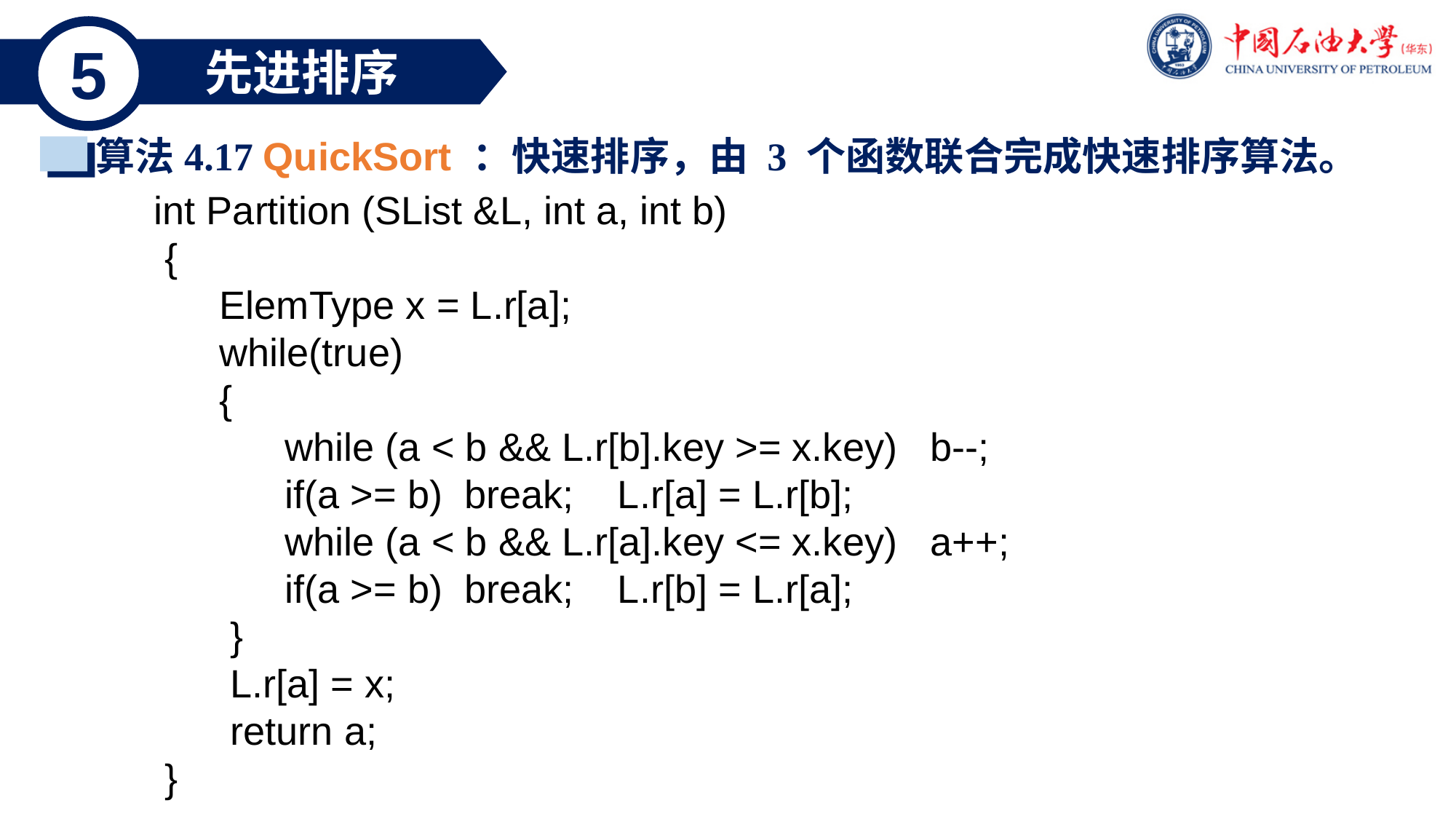

5
先进排序
算法4.17 QuickSort ：快速排序，由 3 个函数联合完成快速排序算法。

int Partition (SList &L, int a, int b)
 {
      ElemType x = L.r[a];
      while(true)
      {
            while (a < b && L.r[b].key >= x.key)   b--;
            if(a >= b)  break;    L.r[a] = L.r[b];
            while (a < b && L.r[a].key <= x.key)   a++;
            if(a >= b)  break;    L.r[b] = L.r[a];
       }
       L.r[a] = x;
       return a;
 }